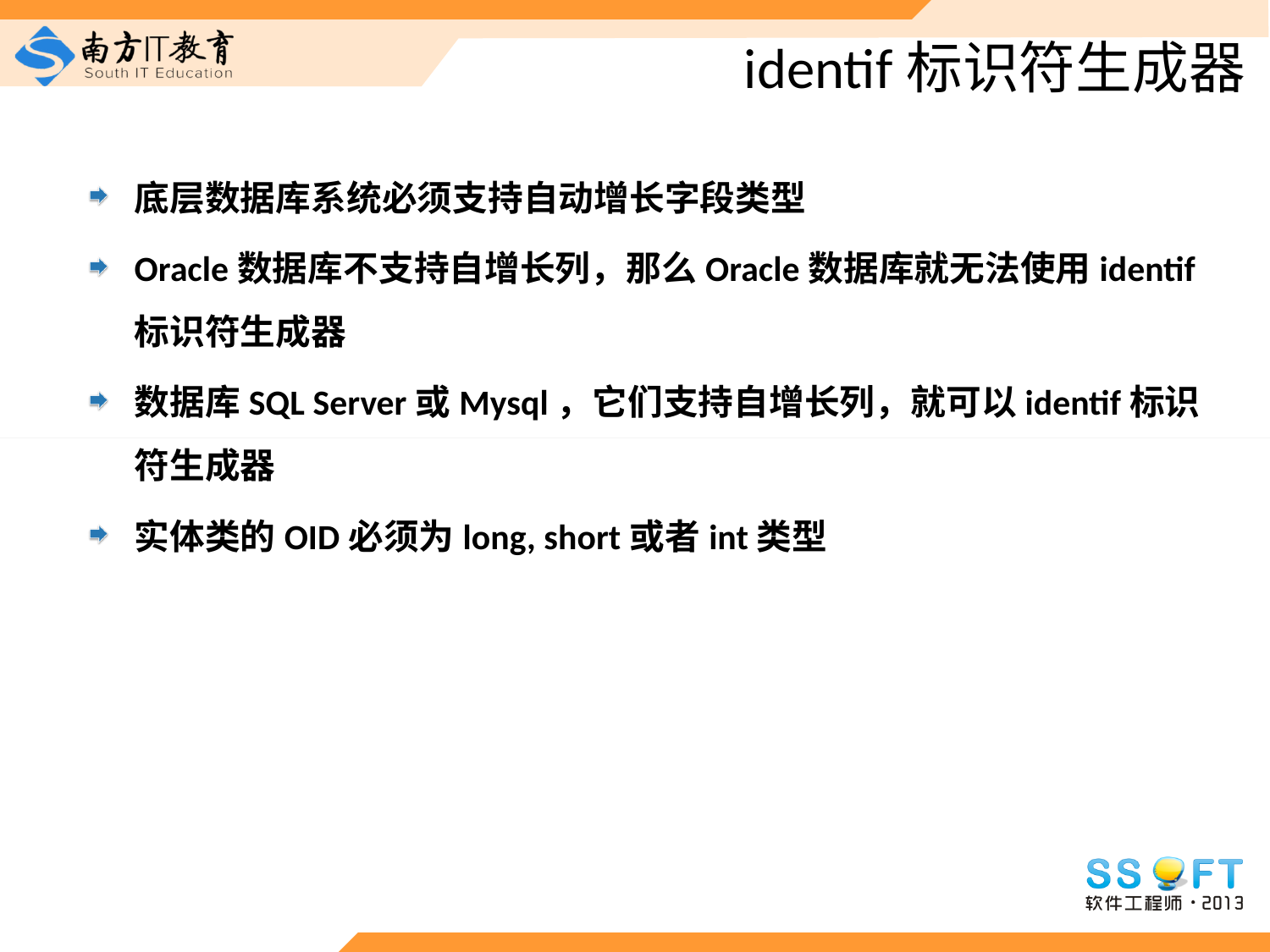

# identif标识符生成器
底层数据库系统必须支持自动增长字段类型
Oracle数据库不支持自增长列，那么Oracle数据库就无法使用identif标识符生成器
数据库SQL Server或Mysql，它们支持自增长列，就可以identif标识符生成器
实体类的OID必须为long, short或者int类型